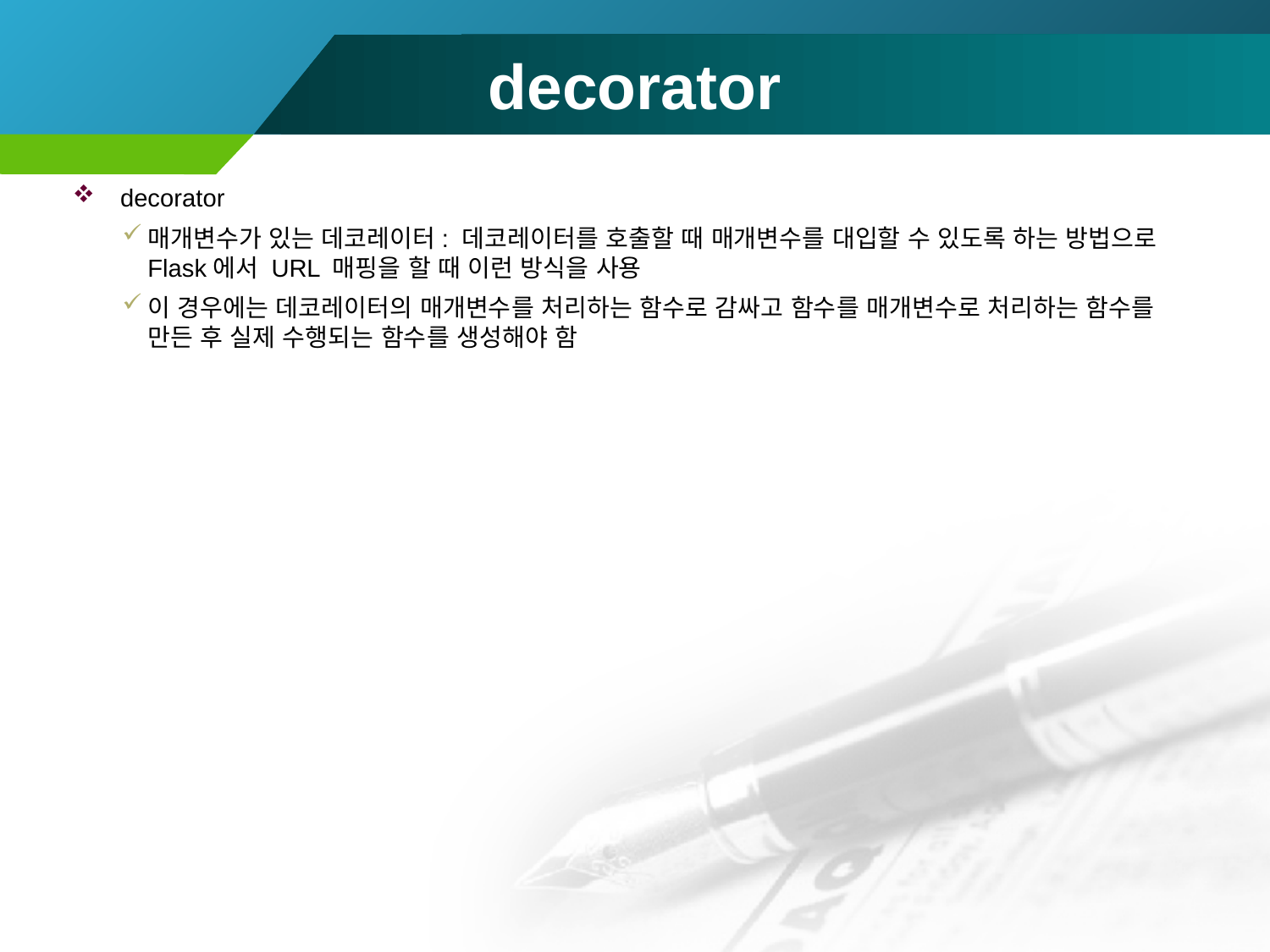

# decorator
decorator
매개변수가 있는 데코레이터: 데코레이터를 호출할 때 매개변수를 대입할 수 있도록 하는 방법으로 Flask에서 URL 매핑을 할 때 이런 방식을 사용
이 경우에는 데코레이터의 매개변수를 처리하는 함수로 감싸고 함수를 매개변수로 처리하는 함수를 만든 후 실제 수행되는 함수를 생성해야 함